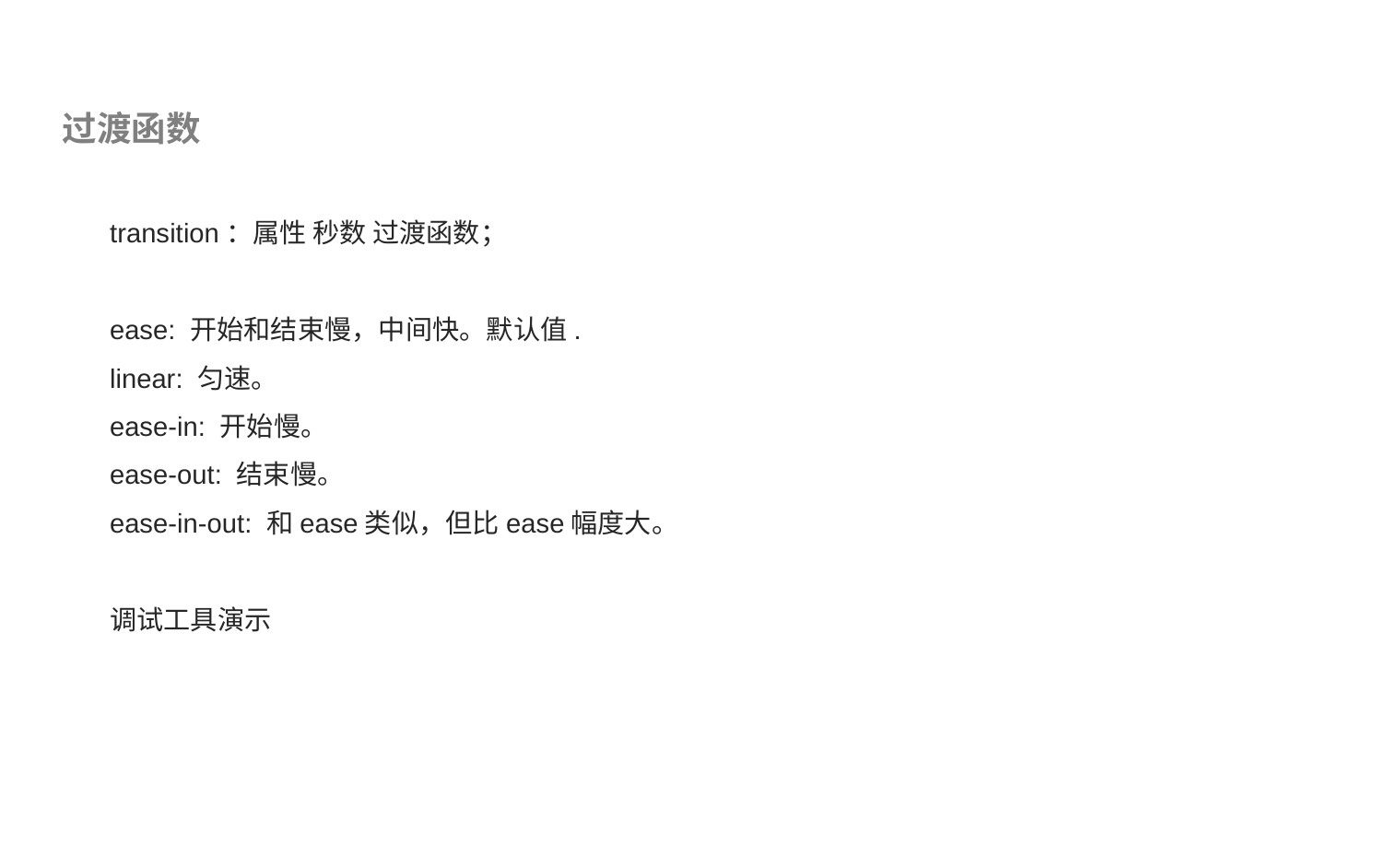

过渡函数
transition：属性 秒数 过渡函数；

ease: 开始和结束慢，中间快。默认值.
linear: 匀速。
ease-in: 开始慢。
ease-out: 结束慢。
ease-in-out: 和ease类似，但比ease幅度大。

调试工具演示